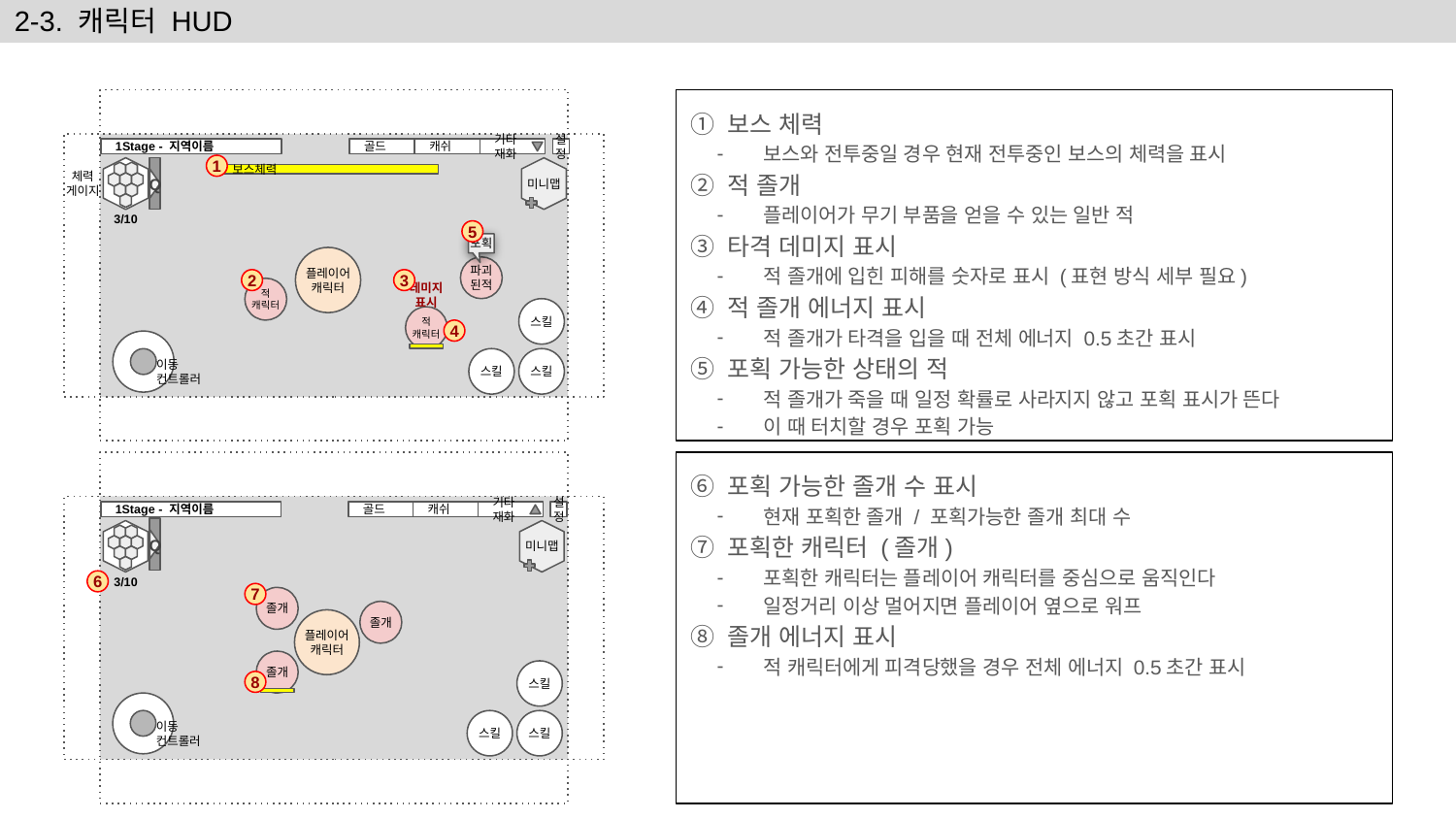

# 2-3. 캐릭터 HUD
① 보스 체력
보스와 전투중일 경우 현재 전투중인 보스의 체력을 표시
② 적 졸개
플레이어가 무기 부품을 얻을 수 있는 일반 적
③ 타격 데미지 표시
적 졸개에 입힌 피해를 숫자로 표시 (표현 방식 세부 필요)
④ 적 졸개 에너지 표시
적 졸개가 타격을 입을 때 전체 에너지 0.5초간 표시
⑤ 포획 가능한 상태의 적
적 졸개가 죽을 때 일정 확률로 사라지지 않고 포획 표시가 뜬다
이 때 터치할 경우 포획 가능
골드
캐쉬
기타
재화
설정
1Stage - 지역이름

1

보스체력
체력
게이지
미니맵

Q

3/10
5
포획
플레이어 캐릭터
파괴된적
2
3
적
캐릭터
데미지 표시
스킬
적
캐릭터
4

스킬
스킬
이동
컨트롤러
⑥ 포획 가능한 졸개 수 표시
현재 포획한 졸개 / 포획가능한 졸개 최대 수
⑦ 포획한 캐릭터 (졸개)
포획한 캐릭터는 플레이어 캐릭터를 중심으로 움직인다
일정거리 이상 멀어지면 플레이어 옆으로 워프
⑧ 졸개 에너지 표시
적 캐릭터에게 피격당했을 경우 전체 에너지 0.5초간 표시
골드
캐쉬
기타
재화
설정
1Stage - 지역이름

미니맵

Q

3/10
6
7
졸개
졸개
플레이어 캐릭터
졸개
스킬
8

스킬
스킬
이동
컨트롤러